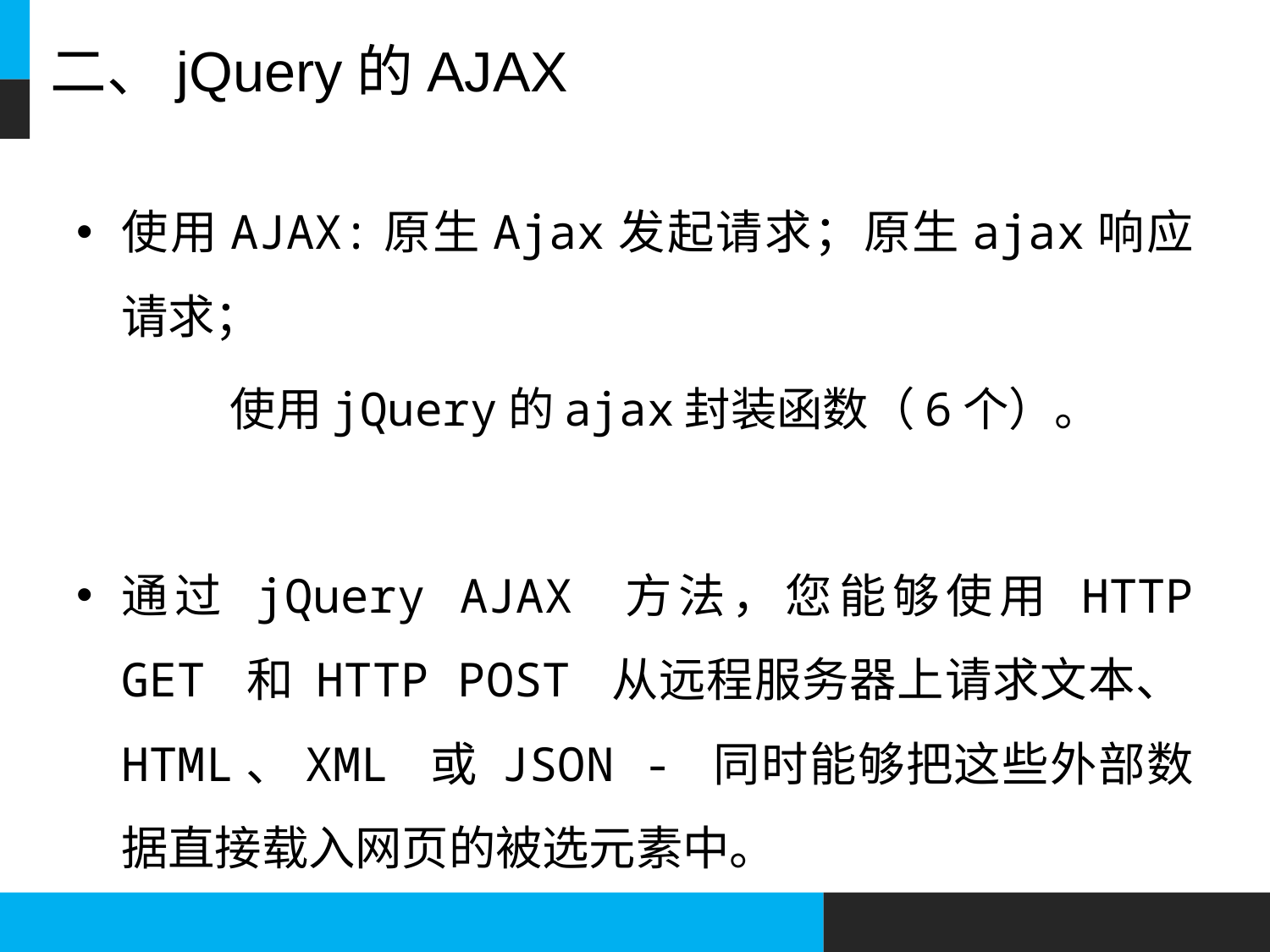

# 二、jQuery的AJAX
使用AJAX:原生Ajax发起请求；原生ajax响应请求；
         使用jQuery的ajax封装函数（6个）。

通过 jQuery AJAX 方法，您能够使用 HTTP GET 和 HTTP POST 从远程服务器上请求文本、HTML、XML 或 JSON - 同时能够把这些外部数据直接载入网页的被选元素中。